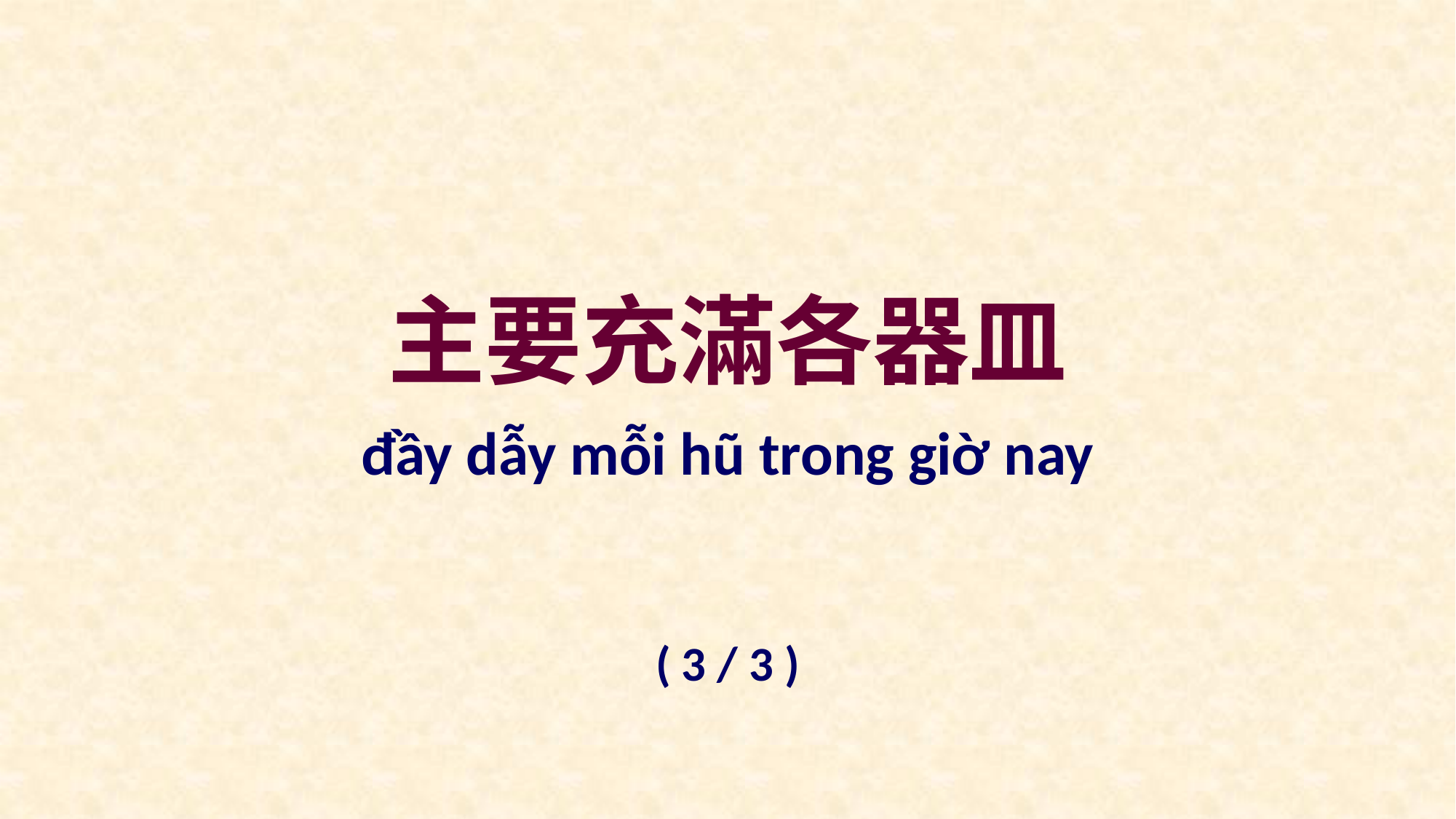

主要充滿各器皿
đầy dẫy mỗi hũ trong giờ nay
( 3 / 3 )